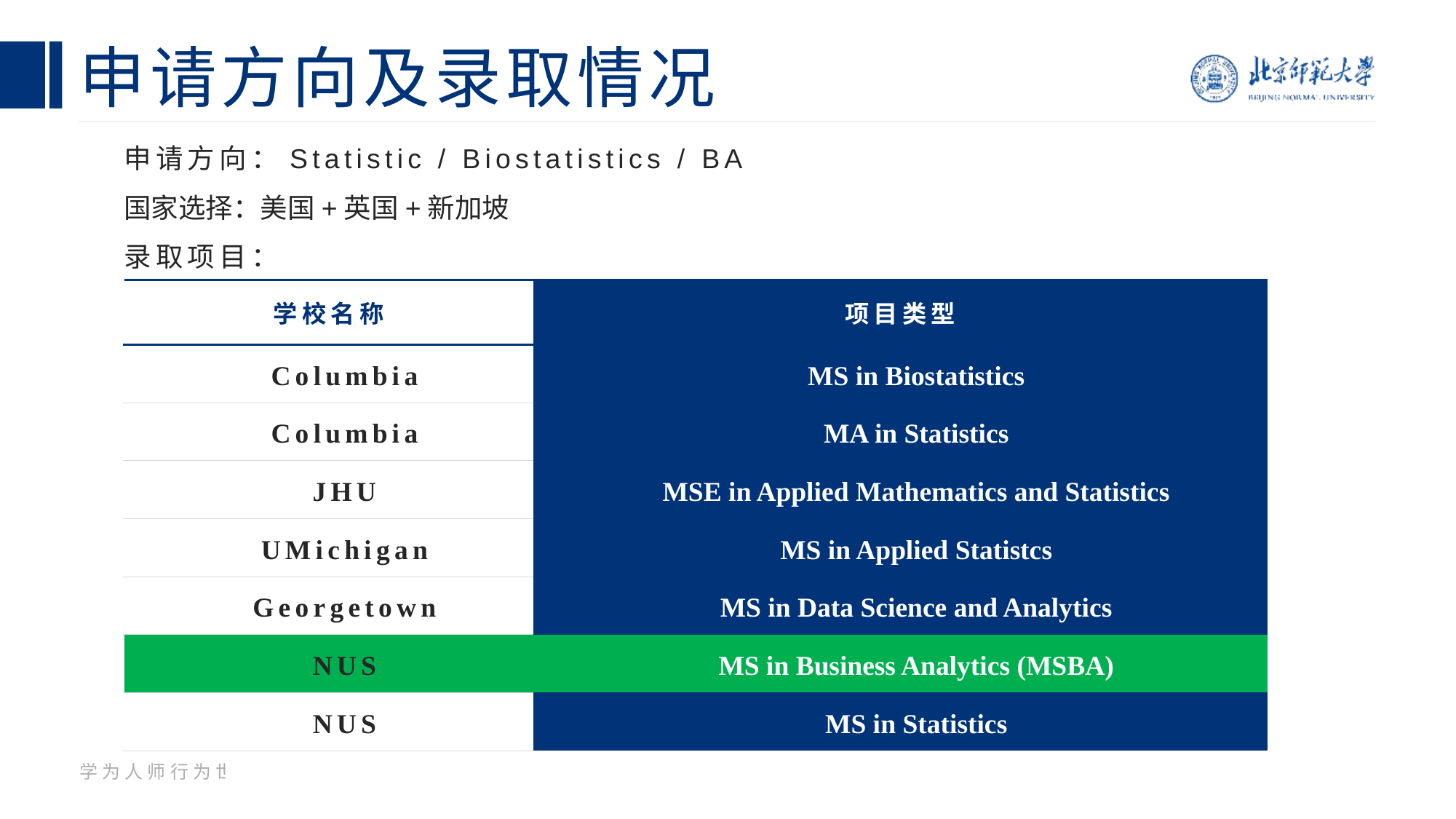

# 申请方向及录取情况
申请方向：Statistic / Biostatistics / BA
国家选择：美国+英国+新加坡
录取项目：

| 学校名称 | 项目类型 |
| --- | --- |
| Columbia | MS in Biostatistics |
| Columbia | MA in Statistics |
| JHU | MSE in Applied Mathematics and Statistics |
| UMichigan | MS in Applied Statistcs |
| Georgetown | MS in Data Science and Analytics |
| NUS | MS in Business Analytics (MSBA) |
| NUS | MS in Statistics |